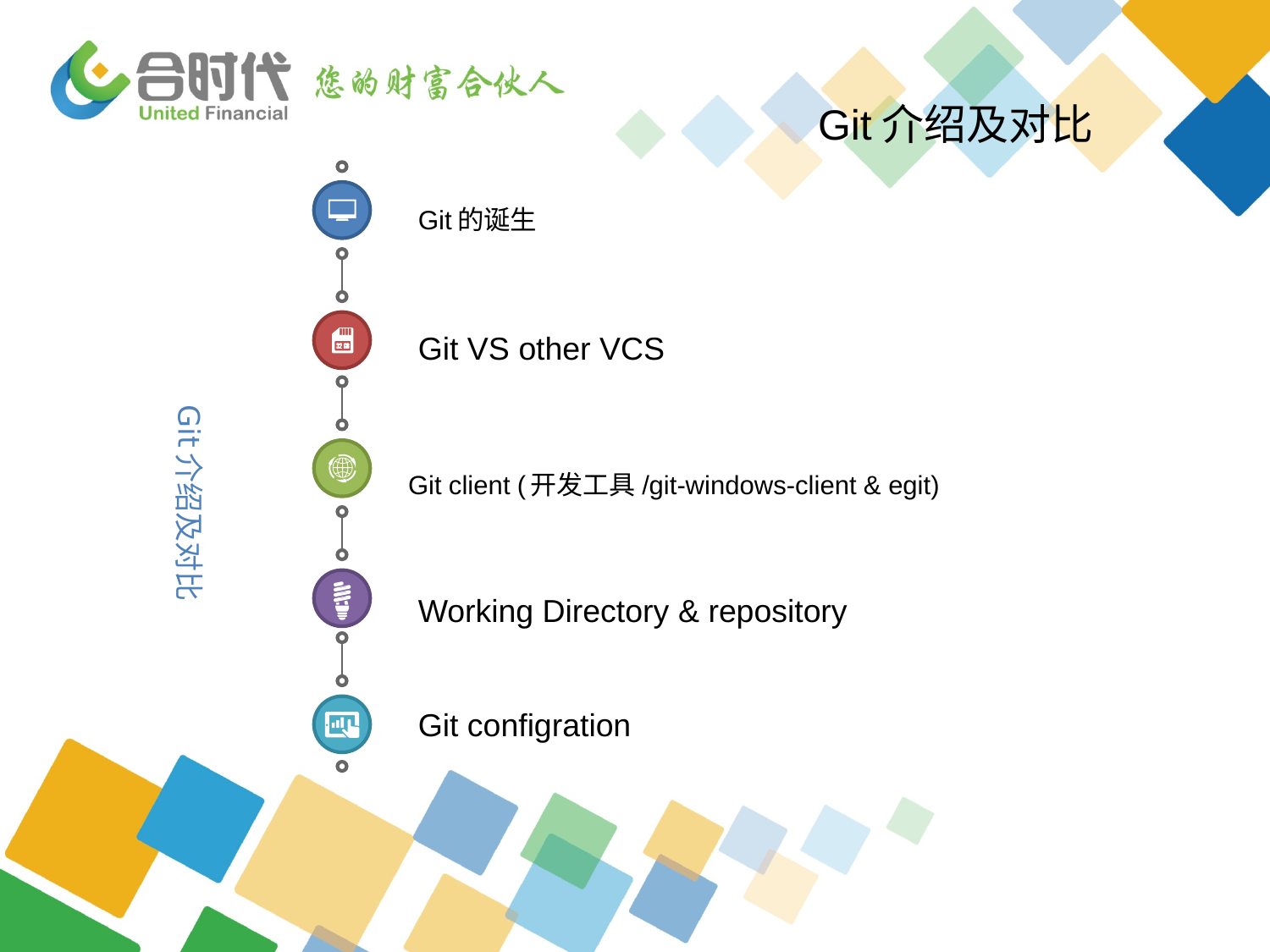

Git介绍及对比

Git的诞生

Git VS other VCS

Git client (开发工具/git-windows-client & egit)
Git介绍及对比

Working Directory & repository

Git configration